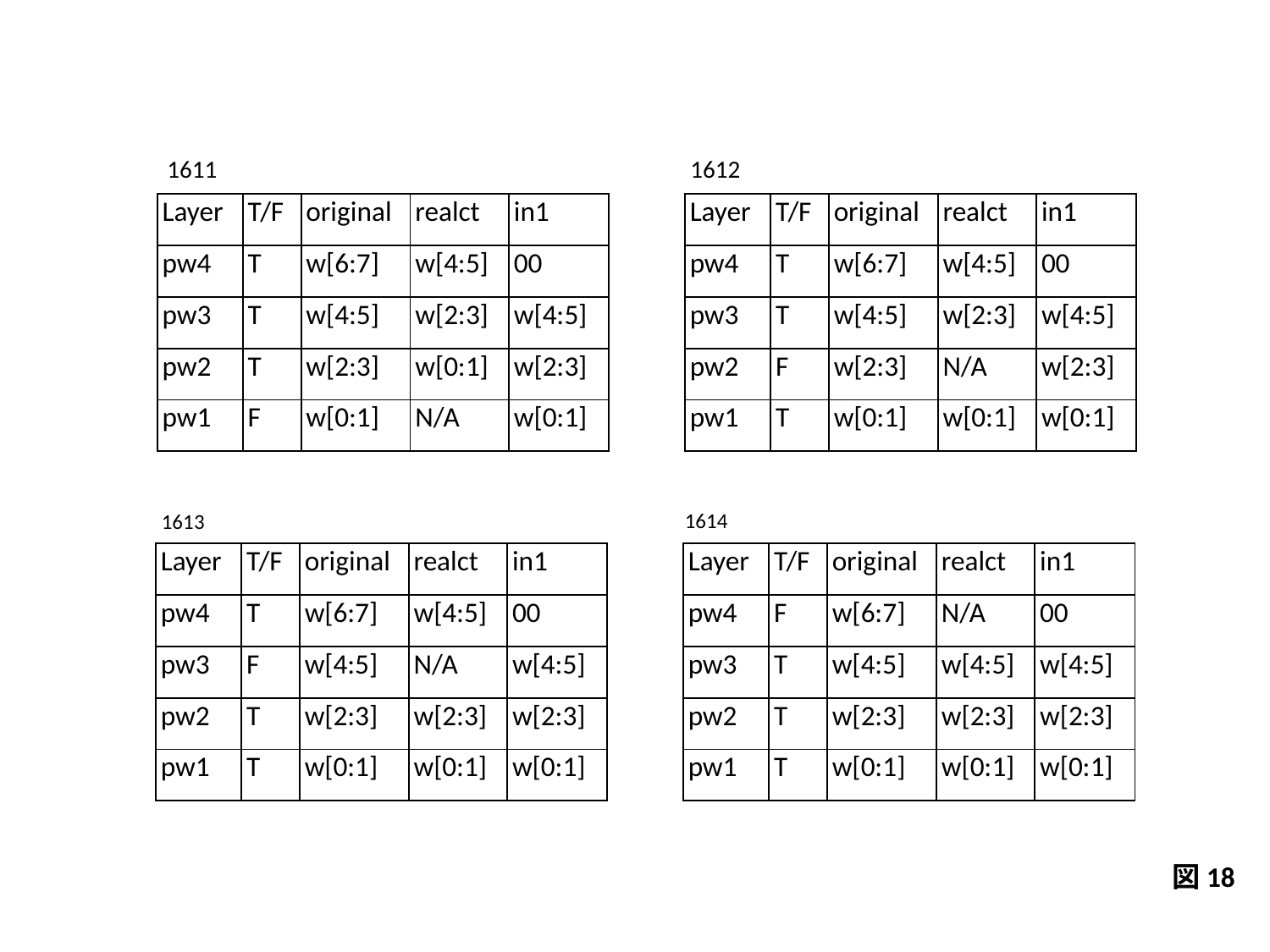

1612
1611
| Layer | T/F | original | realct | in1 |
| --- | --- | --- | --- | --- |
| pw4 | T | w[6:7] | w[4:5] | 00 |
| pw3 | T | w[4:5] | w[2:3] | w[4:5] |
| pw2 | T | w[2:3] | w[0:1] | w[2:3] |
| pw1 | F | w[0:1] | N/A | w[0:1] |
| Layer | T/F | original | realct | in1 |
| --- | --- | --- | --- | --- |
| pw4 | T | w[6:7] | w[4:5] | 00 |
| pw3 | T | w[4:5] | w[2:3] | w[4:5] |
| pw2 | F | w[2:3] | N/A | w[2:3] |
| pw1 | T | w[0:1] | w[0:1] | w[0:1] |
1614
1613
| Layer | T/F | original | realct | in1 |
| --- | --- | --- | --- | --- |
| pw4 | T | w[6:7] | w[4:5] | 00 |
| pw3 | F | w[4:5] | N/A | w[4:5] |
| pw2 | T | w[2:3] | w[2:3] | w[2:3] |
| pw1 | T | w[0:1] | w[0:1] | w[0:1] |
| Layer | T/F | original | realct | in1 |
| --- | --- | --- | --- | --- |
| pw4 | F | w[6:7] | N/A | 00 |
| pw3 | T | w[4:5] | w[4:5] | w[4:5] |
| pw2 | T | w[2:3] | w[2:3] | w[2:3] |
| pw1 | T | w[0:1] | w[0:1] | w[0:1] |
図18